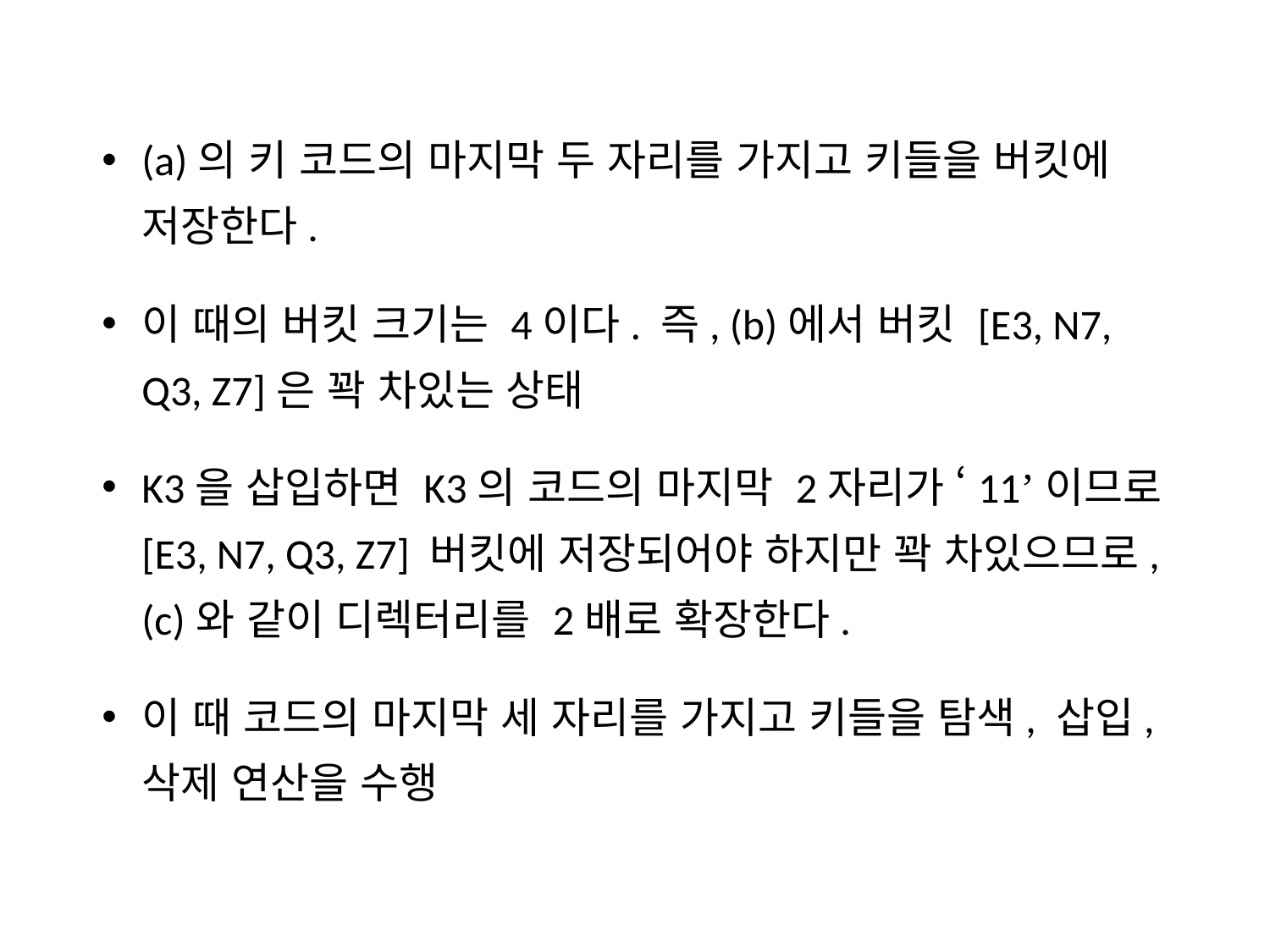

(a)의 키 코드의 마지막 두 자리를 가지고 키들을 버킷에 저장한다.
이 때의 버킷 크기는 4이다. 즉, (b)에서 버킷 [E3, N7, Q3, Z7]은 꽉 차있는 상태
K3을 삽입하면 K3의 코드의 마지막 2자리가 ‘11’이므로 [E3, N7, Q3, Z7] 버킷에 저장되어야 하지만 꽉 차있으므로, (c)와 같이 디렉터리를 2배로 확장한다.
이 때 코드의 마지막 세 자리를 가지고 키들을 탐색, 삽입, 삭제 연산을 수행